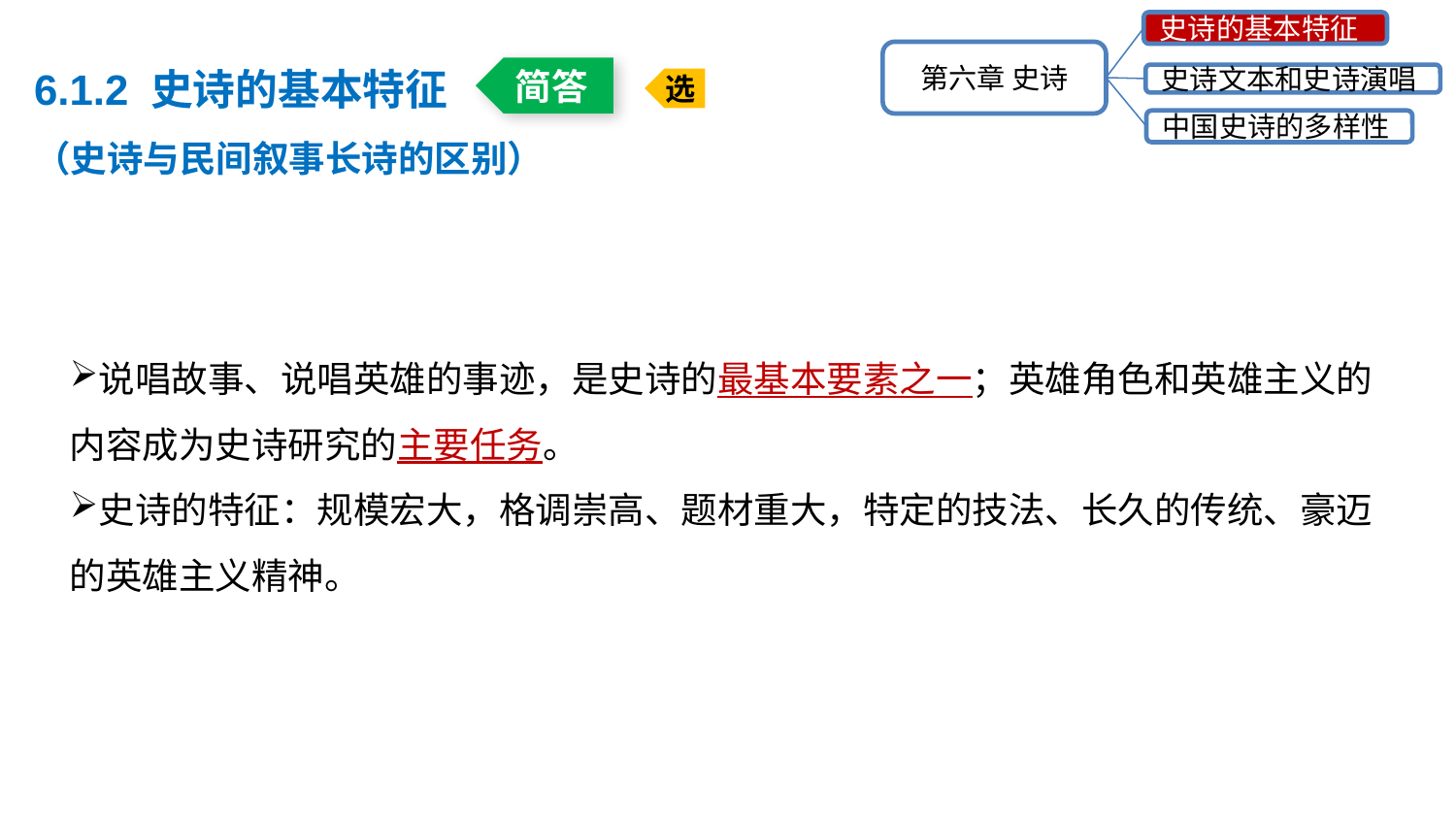

史诗的基本特征
第六章 史诗
史诗文本和史诗演唱
中国史诗的多样性
6.1.2 史诗的基本特征
（史诗与民间叙事长诗的区别）

简答
选
说唱故事、说唱英雄的事迹，是史诗的最基本要素之一；英雄角色和英雄主义的内容成为史诗研究的主要任务。
史诗的特征：规模宏大，格调崇高、题材重大，特定的技法、长久的传统、豪迈的英雄主义精神。